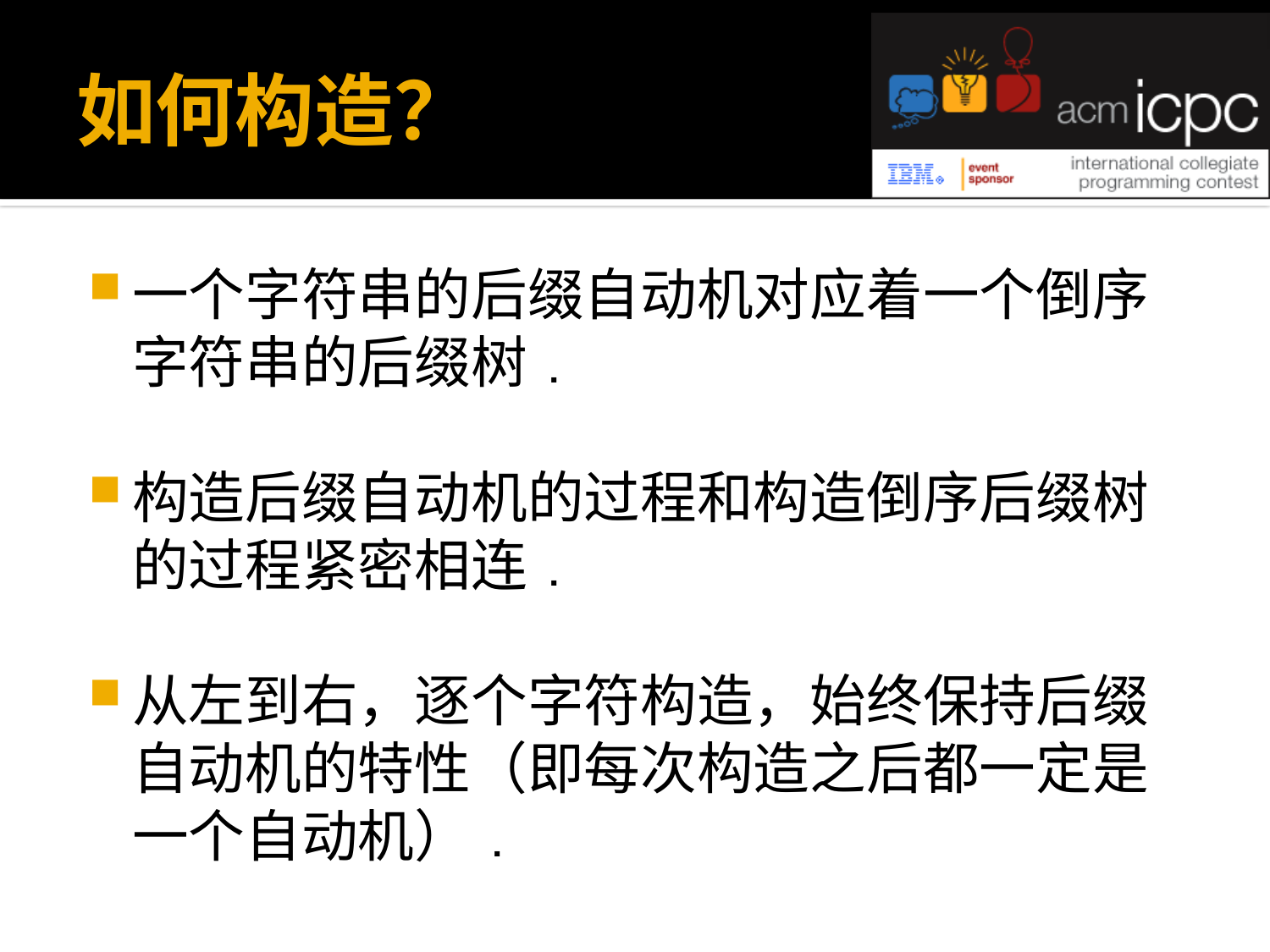

# 如何构造？
一个字符串的后缀自动机对应着一个倒序字符串的后缀树.

构造后缀自动机的过程和构造倒序后缀树的过程紧密相连.

从左到右，逐个字符构造，始终保持后缀自动机的特性（即每次构造之后都一定是一个自动机）.